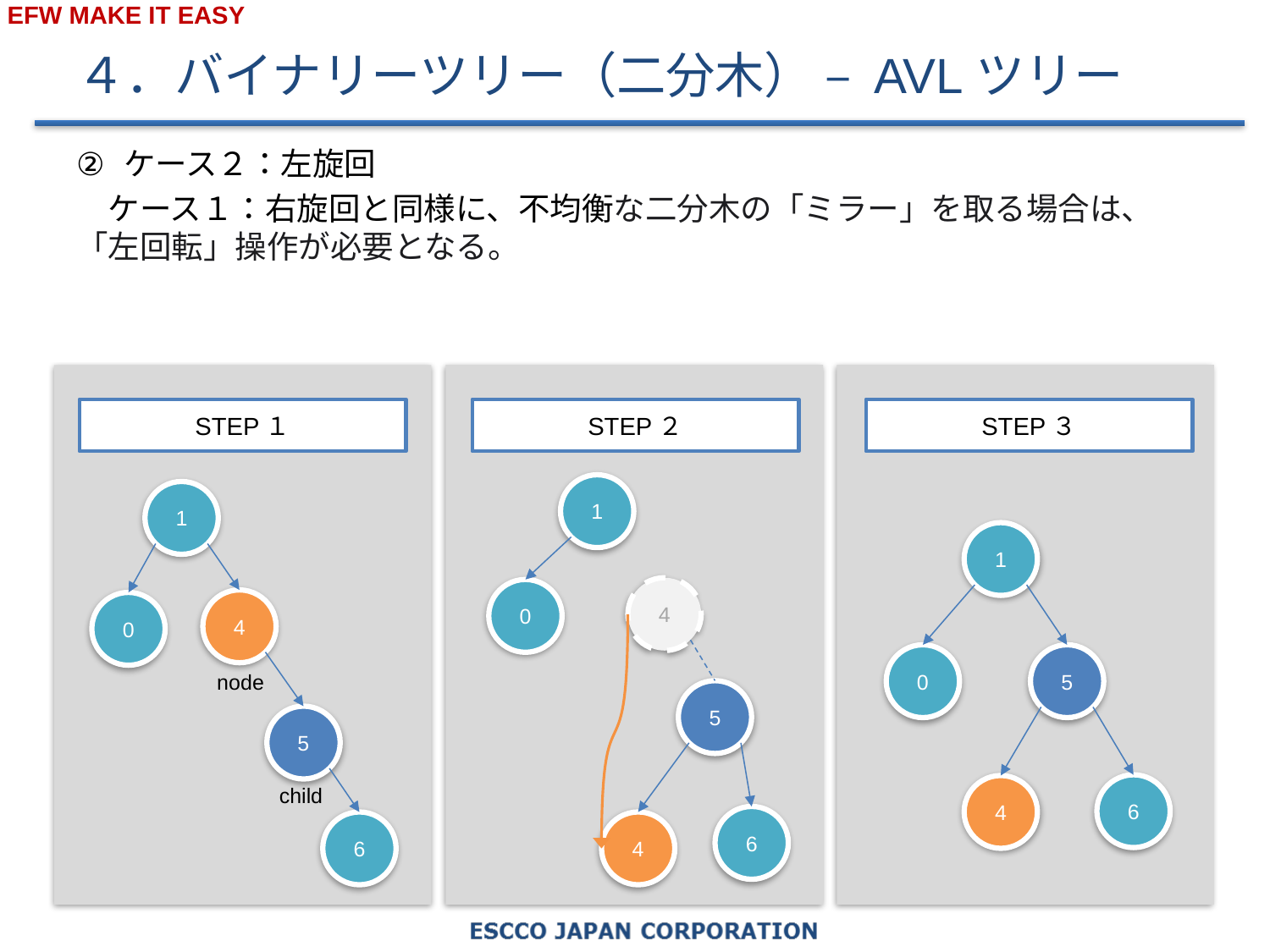

# ４．バイナリーツリー（二分木） – AVLツリー
ケース２：左旋回
　ケース１：右旋回と同様に、不均衡な二分木の「ミラー」を取る場合は、「左回転」操作が必要となる。

STEP１
STEP２
STEP３
1
4
0
5
6
4
1
4
0
node
5
child
6
1
0
5
6
4